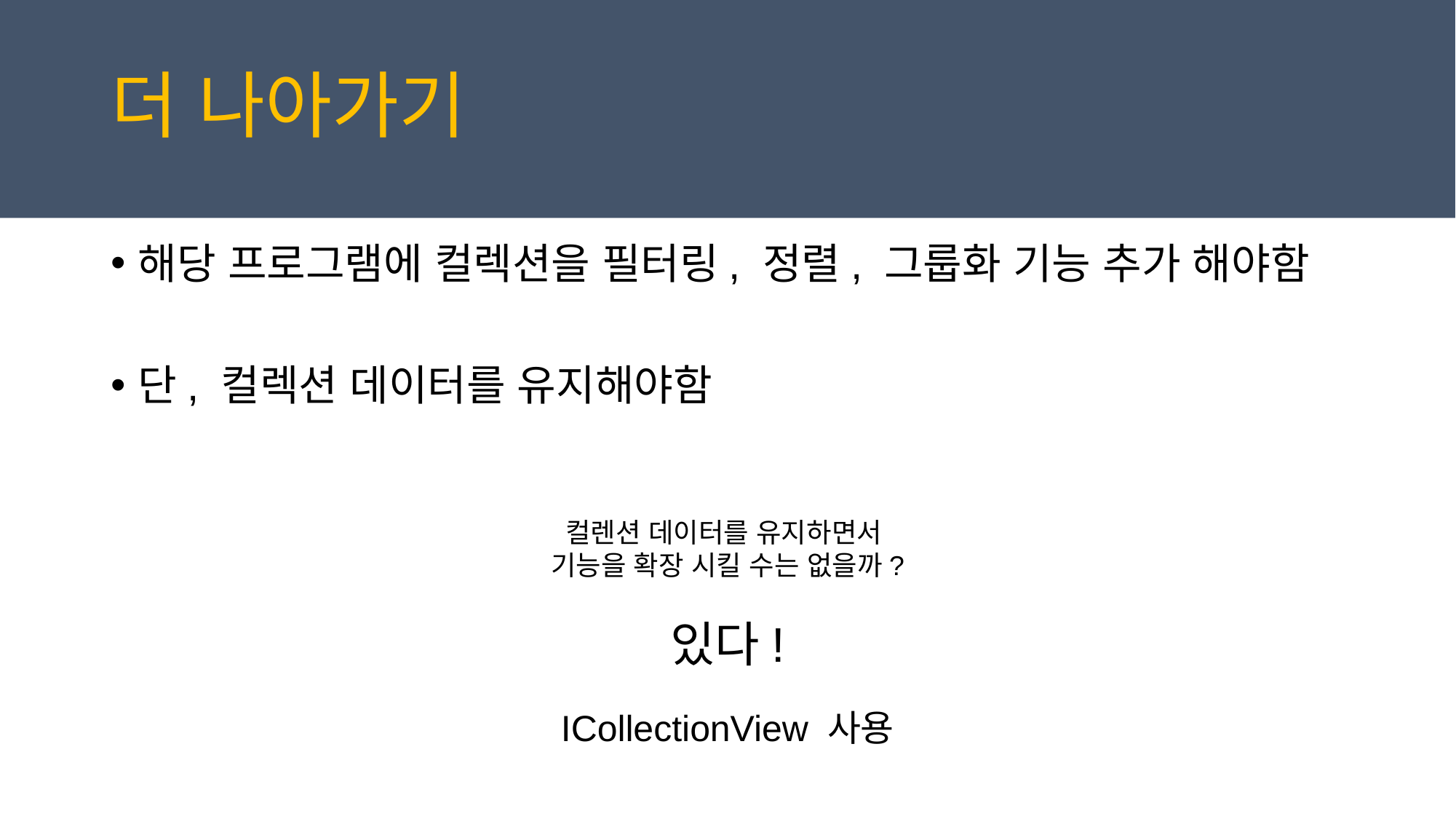

더 나아가기
해당 프로그램에 컬렉션을 필터링, 정렬, 그룹화 기능 추가 해야함

단, 컬렉션 데이터를 유지해야함

컬렌션 데이터를 유지하면서
기능을 확장 시킬 수는 없을까?

있다!

ICollectionView 사용